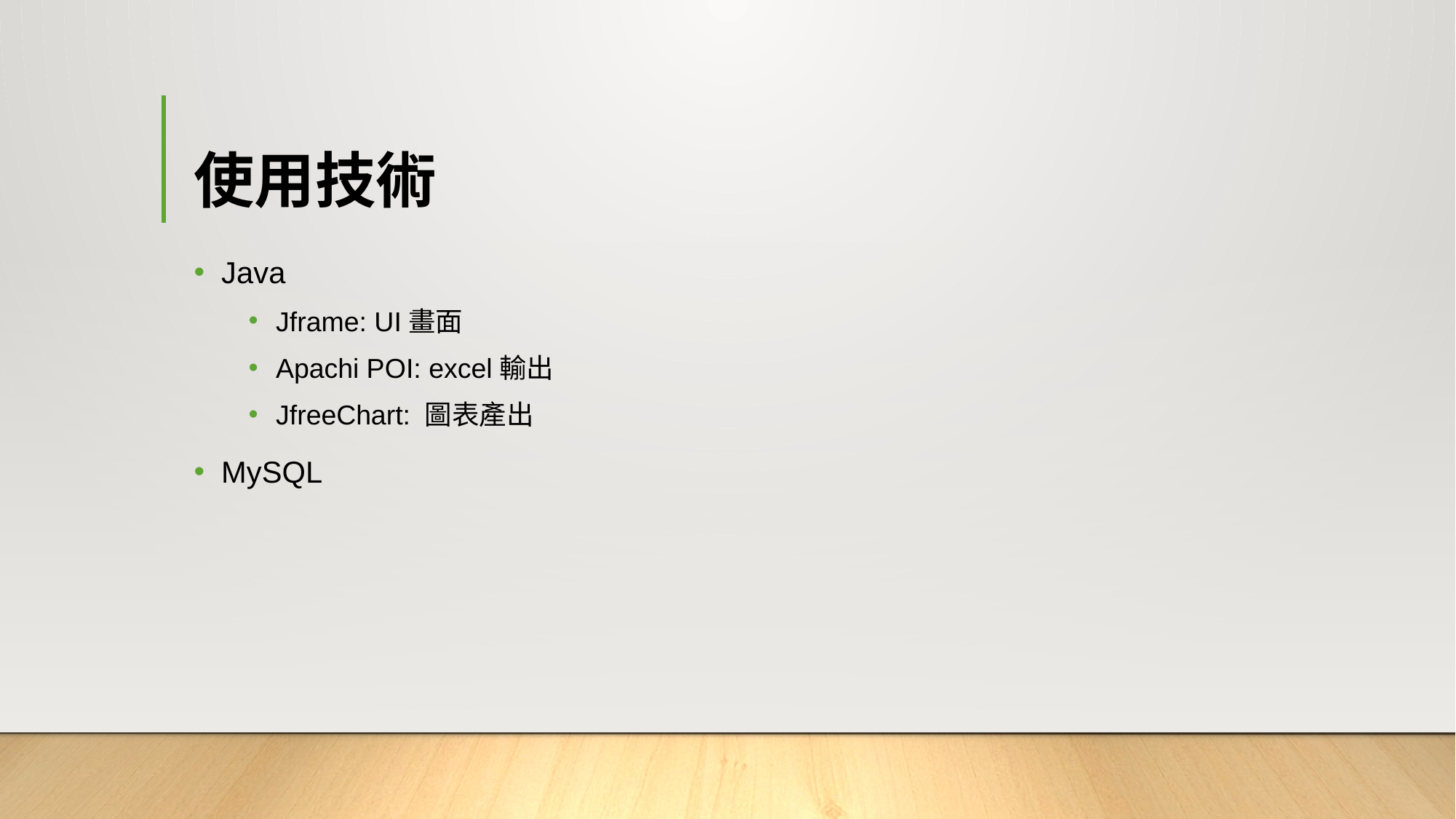

# 使用技術
Java
Jframe: UI畫面
Apachi POI: excel輸出
JfreeChart: 圖表產出
MySQL